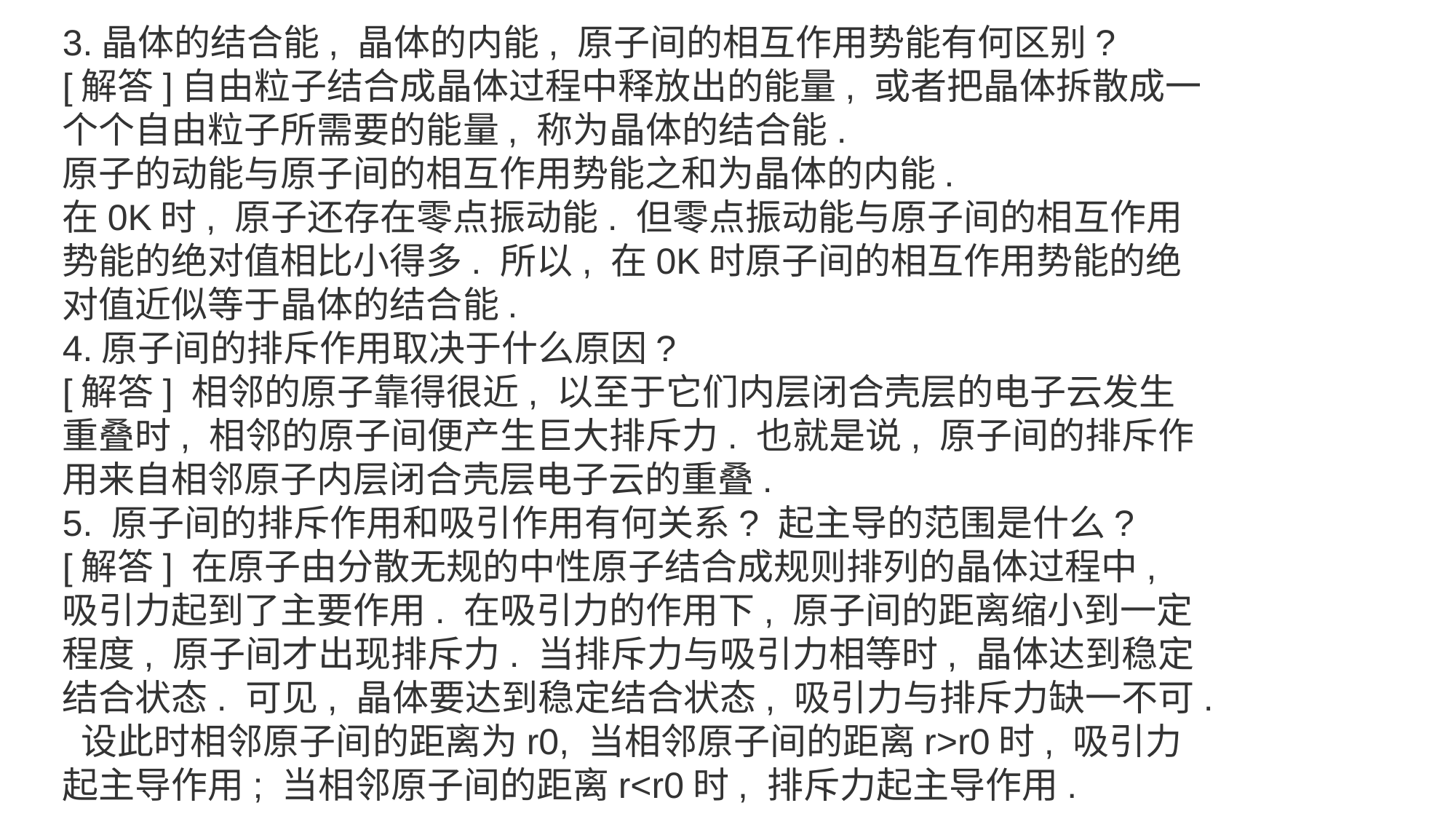

3.晶体的结合能, 晶体的内能, 原子间的相互作用势能有何区别?
[解答]自由粒子结合成晶体过程中释放出的能量, 或者把晶体拆散成一个个自由粒子所需要的能量, 称为晶体的结合能.
原子的动能与原子间的相互作用势能之和为晶体的内能.
在0K时, 原子还存在零点振动能. 但零点振动能与原子间的相互作用势能的绝对值相比小得多. 所以, 在0K时原子间的相互作用势能的绝对值近似等于晶体的结合能.
4.原子间的排斥作用取决于什么原因?
[解答] 相邻的原子靠得很近, 以至于它们内层闭合壳层的电子云发生重叠时, 相邻的原子间便产生巨大排斥力. 也就是说, 原子间的排斥作用来自相邻原子内层闭合壳层电子云的重叠.
5. 原子间的排斥作用和吸引作用有何关系? 起主导的范围是什么?
[解答] 在原子由分散无规的中性原子结合成规则排列的晶体过程中, 吸引力起到了主要作用. 在吸引力的作用下, 原子间的距离缩小到一定程度, 原子间才出现排斥力. 当排斥力与吸引力相等时, 晶体达到稳定结合状态. 可见, 晶体要达到稳定结合状态, 吸引力与排斥力缺一不可. 设此时相邻原子间的距离为r0, 当相邻原子间的距离r>r0时, 吸引力起主导作用; 当相邻原子间的距离r<r0时, 排斥力起主导作用.